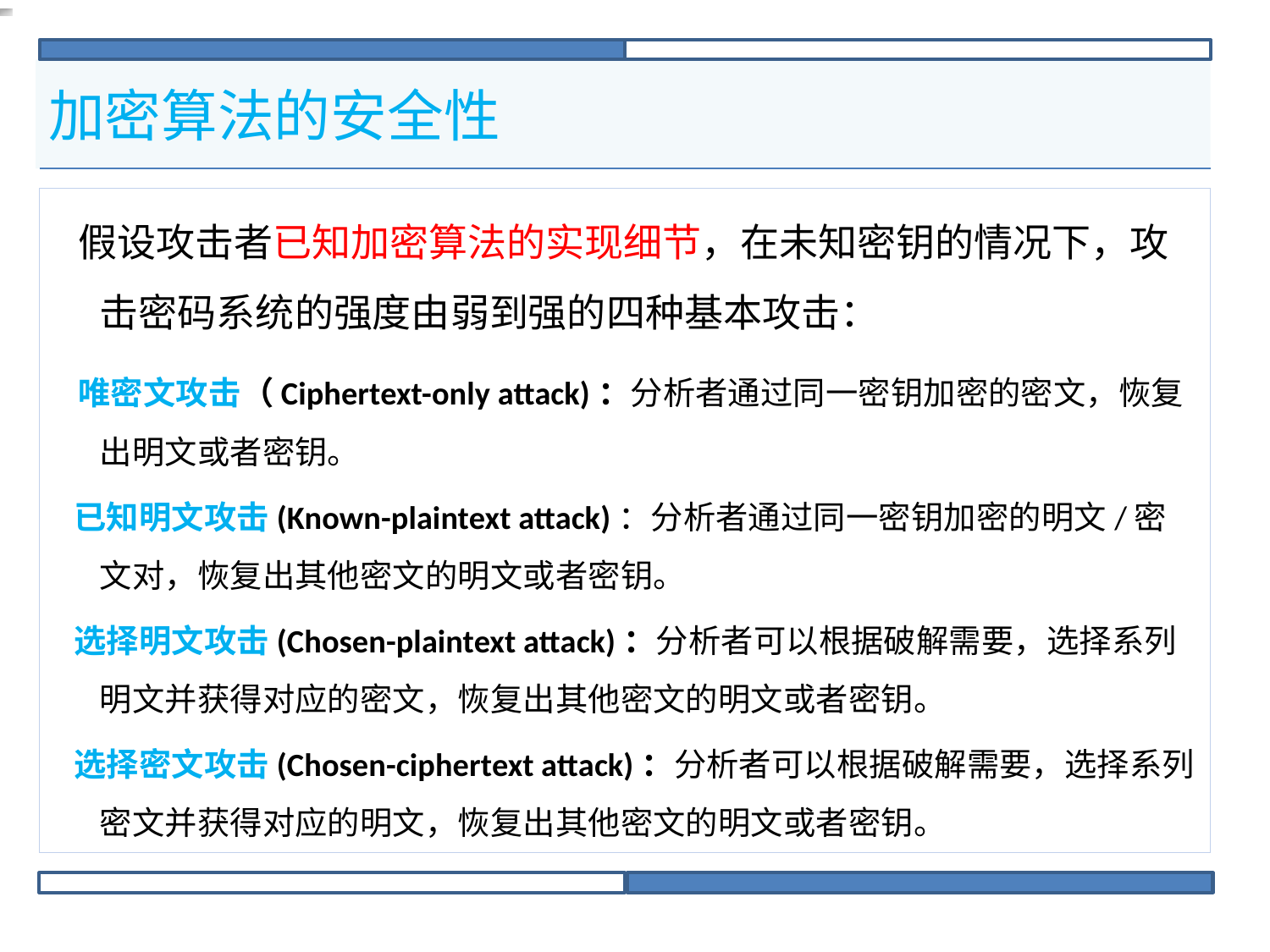

# 加密算法的安全性
  假设攻击者已知加密算法的实现细节，在未知密钥的情况下，攻击密码系统的强度由弱到强的四种基本攻击：
  唯密文攻击（Ciphertext-only attack)：分析者通过同一密钥加密的密文，恢复出明文或者密钥。
  已知明文攻击(Known-plaintext attack)：分析者通过同一密钥加密的明文/密文对，恢复出其他密文的明文或者密钥。
  选择明文攻击(Chosen-plaintext attack)：分析者可以根据破解需要，选择系列明文并获得对应的密文，恢复出其他密文的明文或者密钥。
  选择密文攻击(Chosen-ciphertext attack)：分析者可以根据破解需要，选择系列密文并获得对应的明文，恢复出其他密文的明文或者密钥。